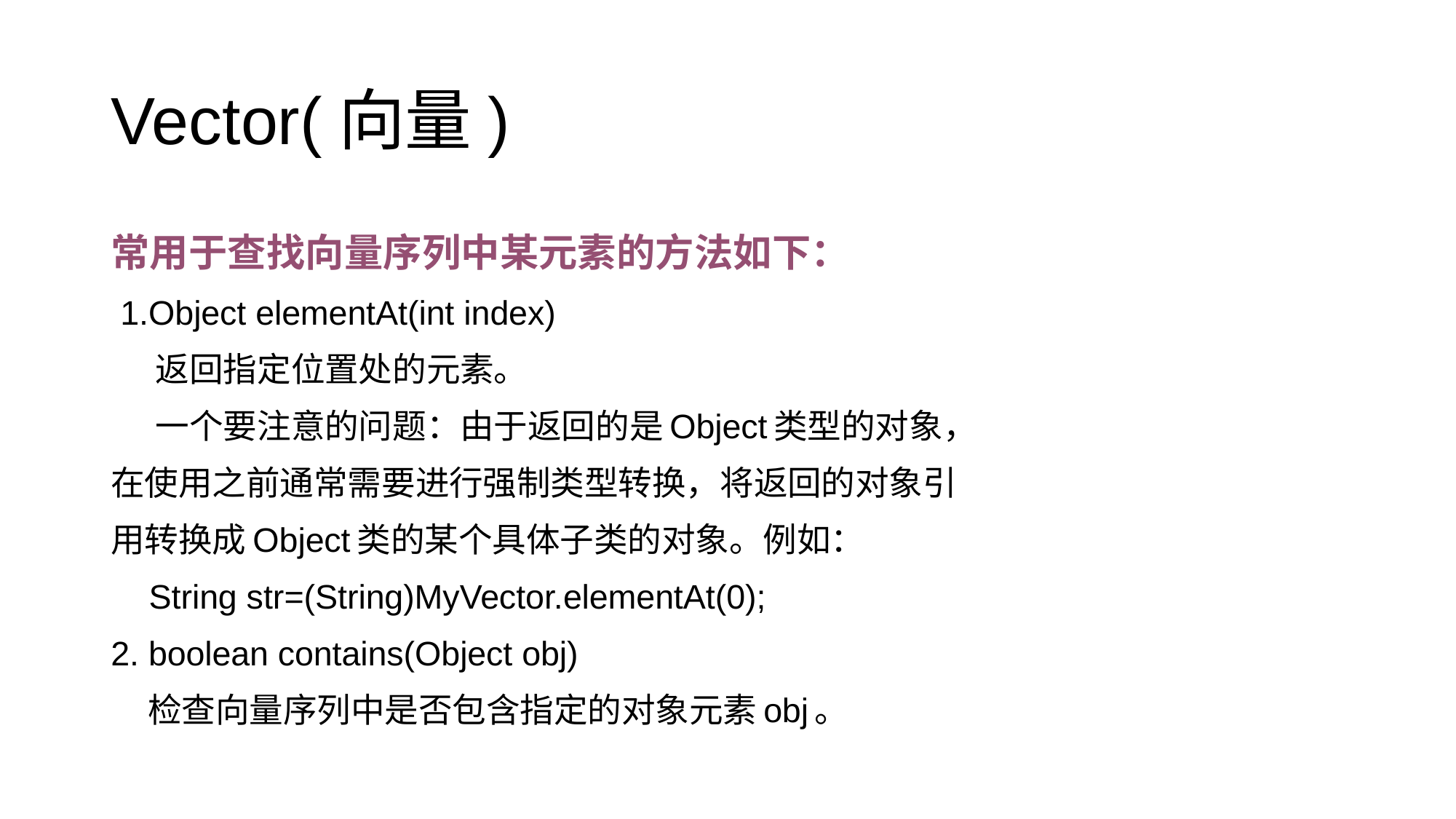

# Vector(向量)
常用于查找向量序列中某元素的方法如下：
 1.Object elementAt(int index)
     返回指定位置处的元素。
     一个要注意的问题：由于返回的是Object类型的对象，
在使用之前通常需要进行强制类型转换，将返回的对象引
用转换成Object类的某个具体子类的对象。例如：
    String str=(String)MyVector.elementAt(0);
2. boolean contains(Object obj)
    检查向量序列中是否包含指定的对象元素obj。